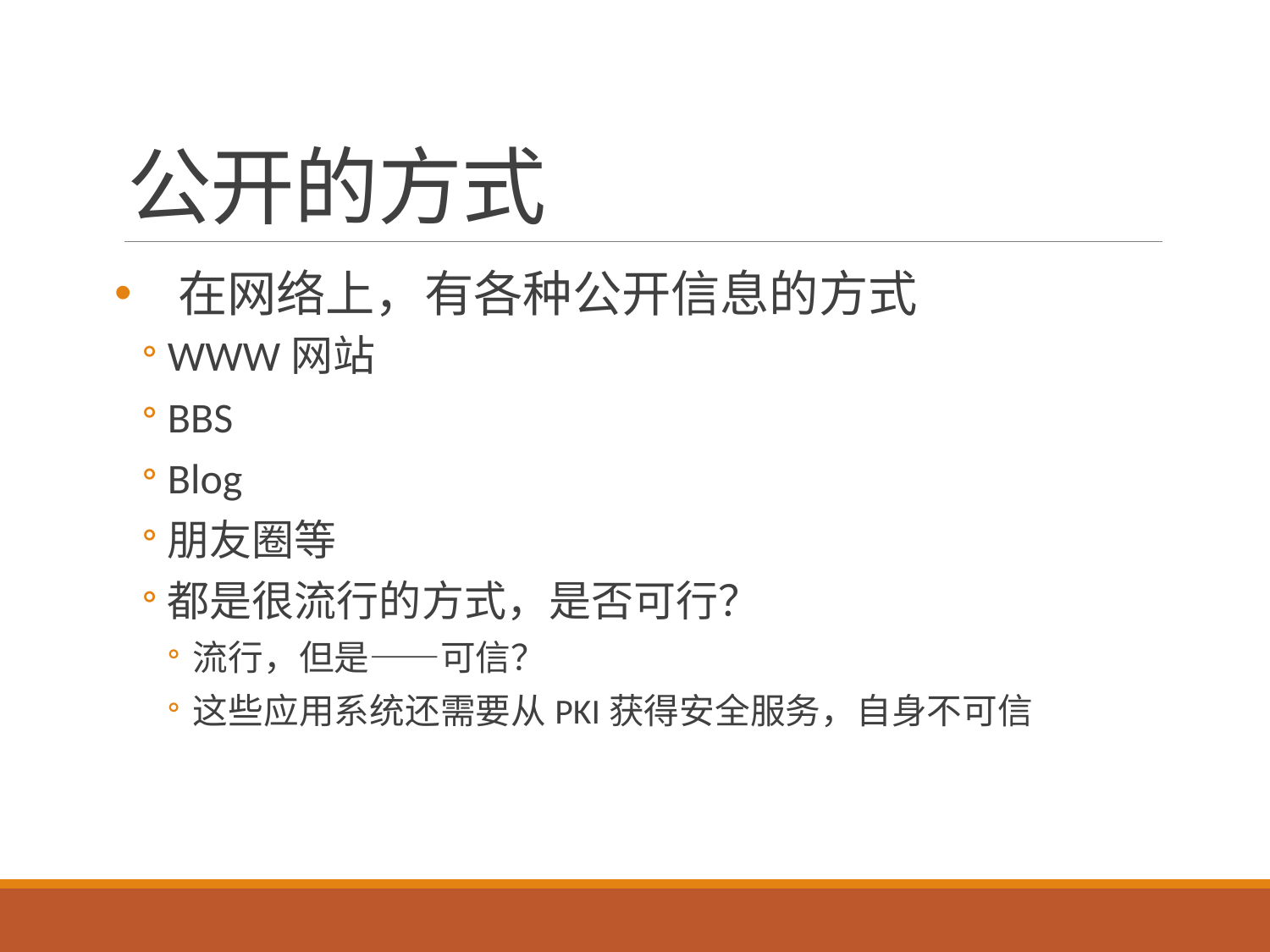

# 公开的方式
在网络上，有各种公开信息的方式
WWW网站
BBS
Blog
朋友圈等
都是很流行的方式，是否可行？
流行，但是——可信？
这些应用系统还需要从PKI获得安全服务，自身不可信
10